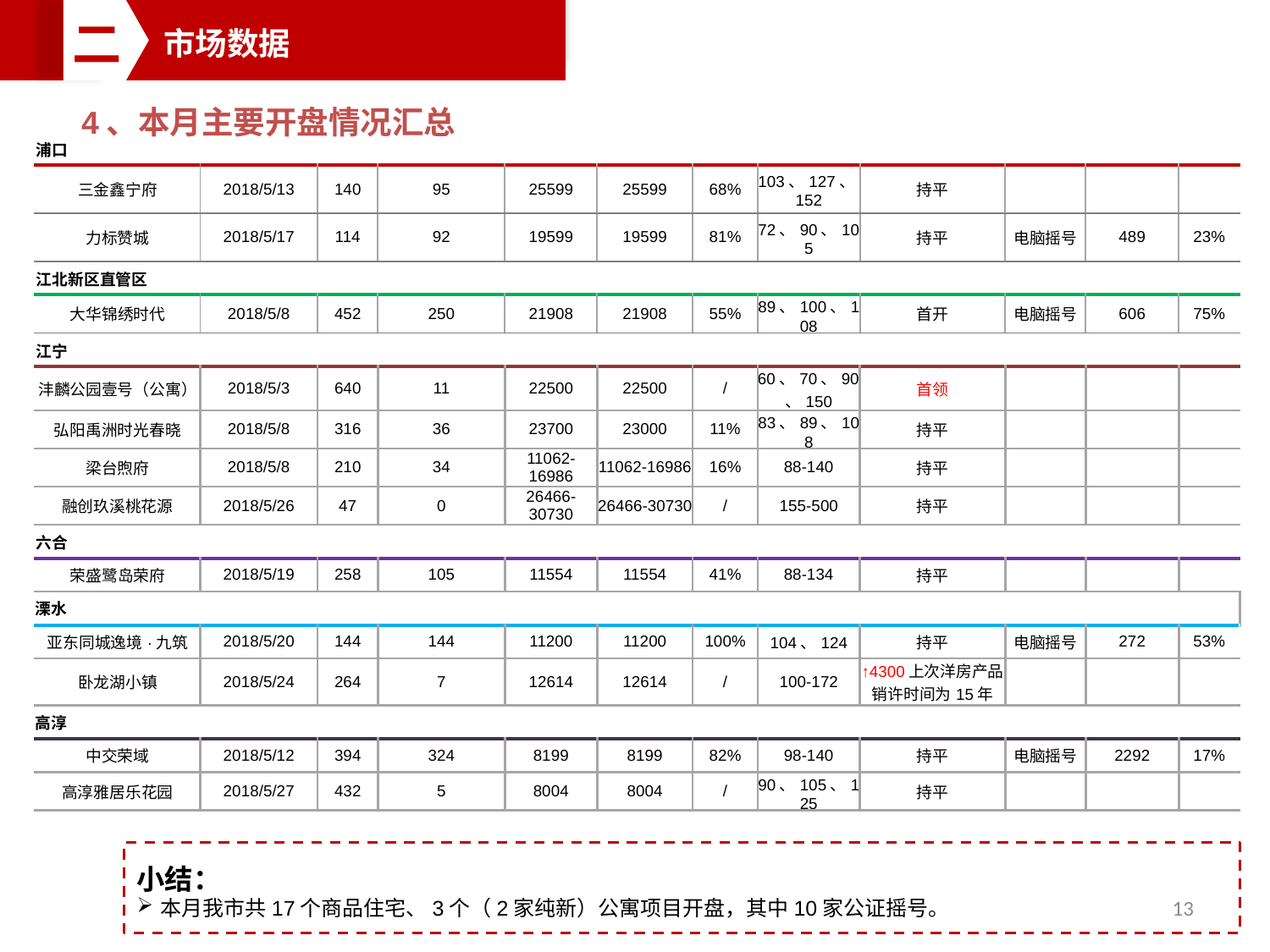

市场数据
二
4、本月主要开盘情况汇总
| 浦口 |  |  |  |  |  |  |  |  |  |  |  |
| --- | --- | --- | --- | --- | --- | --- | --- | --- | --- | --- | --- |
| 三金鑫宁府 | 2018/5/13 | 140 | 95 | 25599 | 25599 | 68% | 103、127、152 | 持平 |  |  |  |
| 力标赞城 | 2018/5/17 | 114 | 92 | 19599 | 19599 | 81% | 72、90、105 | 持平 | 电脑摇号 | 489 | 23% |
| 江北新区直管区 |  |  |  |  |  |  |  |  |  |  |  |
| 大华锦绣时代 | 2018/5/8 | 452 | 250 | 21908 | 21908 | 55% | 89、100、108 | 首开 | 电脑摇号 | 606 | 75% |
| 江宁 |  |  |  |  |  |  |  |  |  |  |  |
| 沣麟公园壹号（公寓） | 2018/5/3 | 640 | 11 | 22500 | 22500 | / | 60、70、90、150 | 首领 |  |  |  |
| 弘阳禹洲时光春晓 | 2018/5/8 | 316 | 36 | 23700 | 23000 | 11% | 83、89、108 | 持平 |  |  |  |
| 梁台煦府 | 2018/5/8 | 210 | 34 | 11062-16986 | 11062-16986 | 16% | 88-140 | 持平 |  |  |  |
| 融创玖溪桃花源 | 2018/5/26 | 47 | 0 | 26466-30730 | 26466-30730 | / | 155-500 | 持平 |  |  |  |
| 六合 |  |  |  |  |  |  |  |  |  |  |  |
| 荣盛鹭岛荣府 | 2018/5/19 | 258 | 105 | 11554 | 11554 | 41% | 88-134 | 持平 |  |  |  |
| 溧水 |  |  |  |  |  |  |  |  |  |  |  |
| 亚东同城逸境·九筑 | 2018/5/20 | 144 | 144 | 11200 | 11200 | 100% | 104、124 | 持平 | 电脑摇号 | 272 | 53% |
| 卧龙湖小镇 | 2018/5/24 | 264 | 7 | 12614 | 12614 | / | 100-172 | ↑4300上次洋房产品销许时间为15年 |  |  |  |
| 高淳 |  |  |  |  |  |  |  |  |  |  |  |
| 中交荣域 | 2018/5/12 | 394 | 324 | 8199 | 8199 | 82% | 98-140 | 持平 | 电脑摇号 | 2292 | 17% |
| 高淳雅居乐花园 | 2018/5/27 | 432 | 5 | 8004 | 8004 | / | 90、105、125 | 持平 |  |  |  |
小结：
本月我市共17个商品住宅、3个（2家纯新）公寓项目开盘，其中10家公证摇号。
13